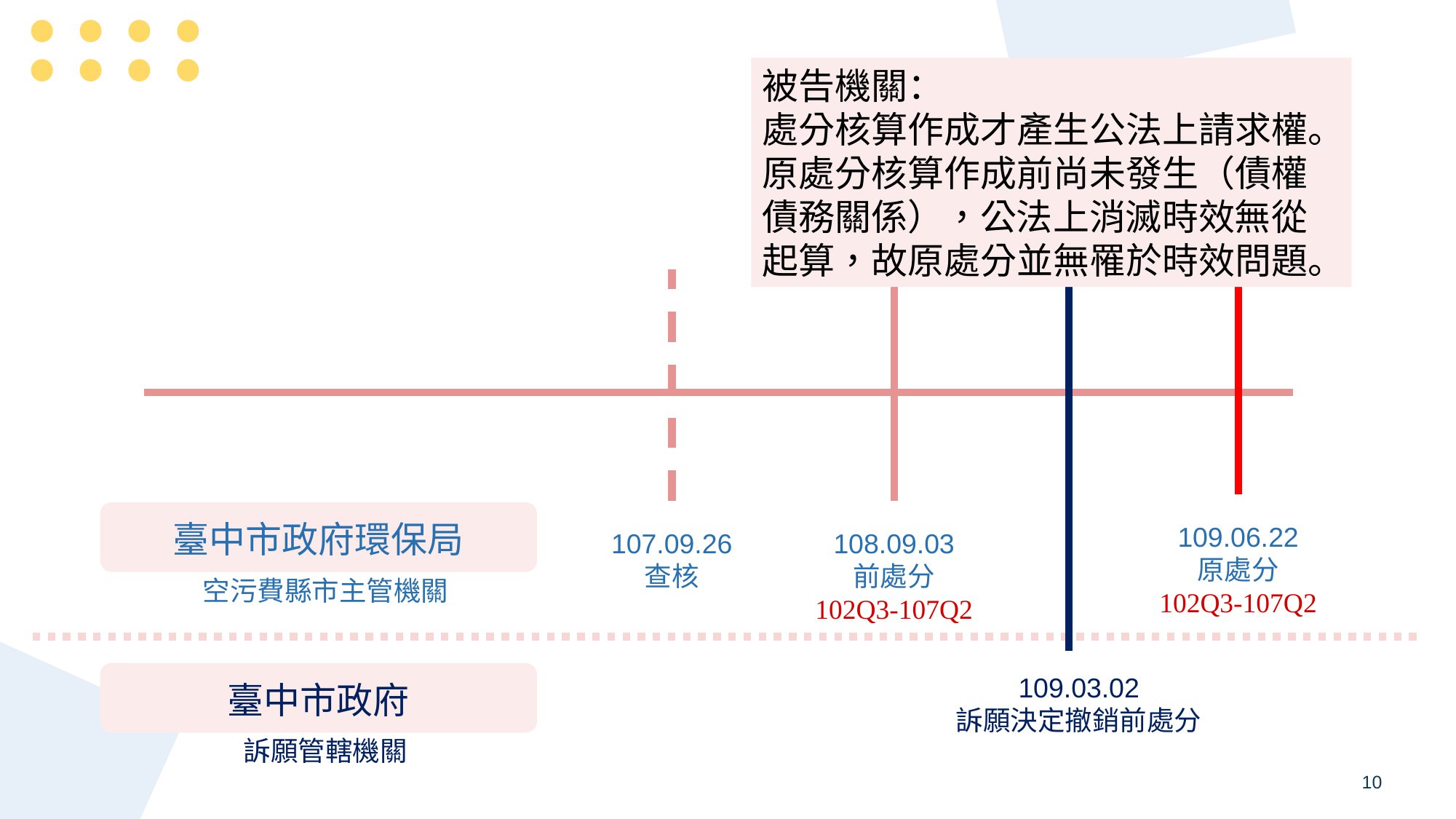

被告機關：
處分核算作成才產生公法上請求權。原處分核算作成前尚未發生（債權債務關係），公法上消滅時效無從起算，故原處分並無罹於時效問題。
臺中市政府環保局
109.06.22
原處分
102Q3-107Q2
107.09.26
查核
108.09.03
前處分
102Q3-107Q2
空污費縣市主管機關
109.03.02
訴願決定撤銷前處分
臺中市政府
訴願管轄機關